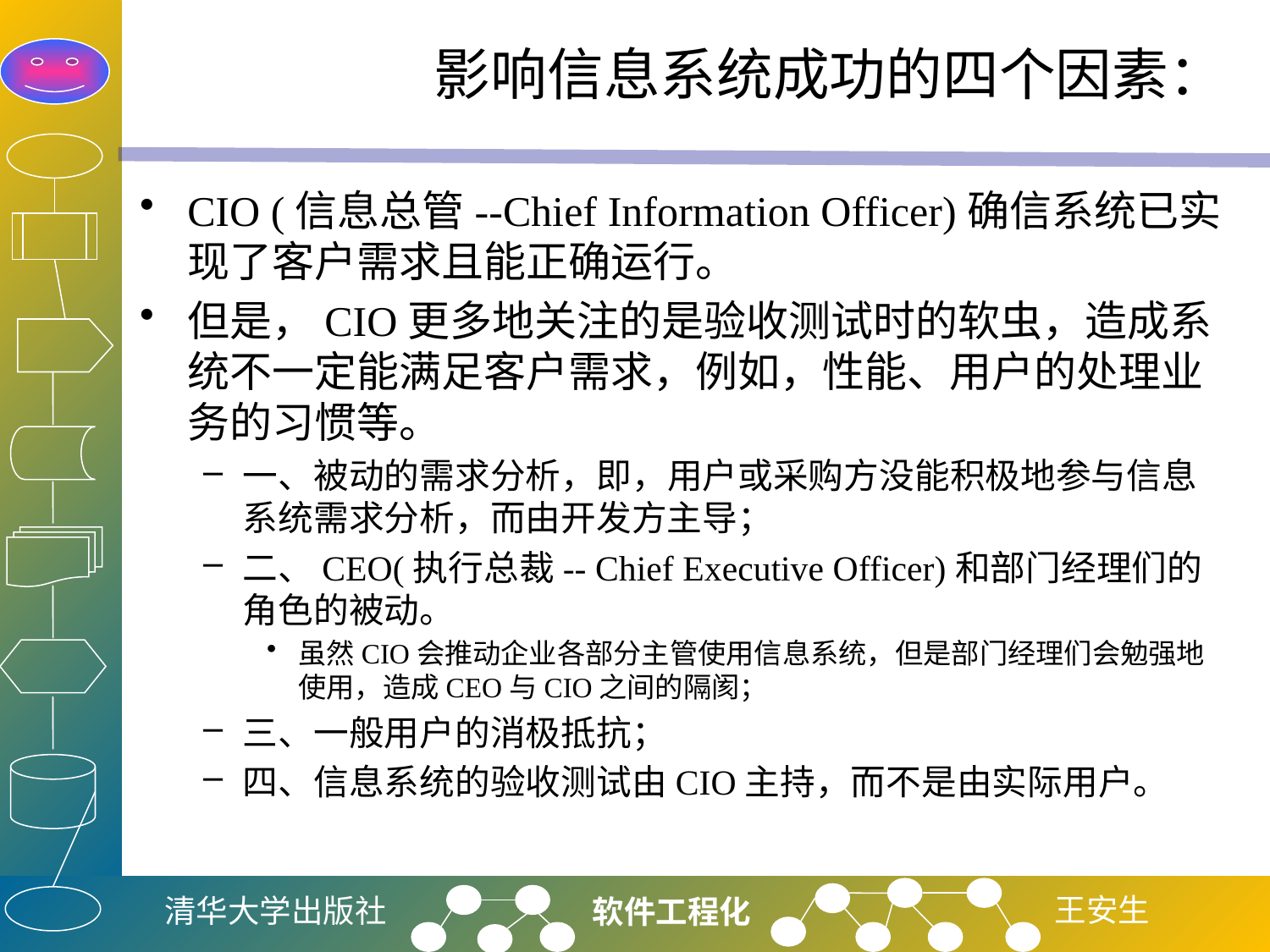

# 影响信息系统成功的四个因素：
CIO (信息总管--Chief Information Officer)确信系统已实现了客户需求且能正确运行。
但是，CIO更多地关注的是验收测试时的软虫，造成系统不一定能满足客户需求，例如，性能、用户的处理业务的习惯等。
一、被动的需求分析，即，用户或采购方没能积极地参与信息系统需求分析，而由开发方主导；
二、CEO(执行总裁-- Chief Executive Officer)和部门经理们的角色的被动。
虽然CIO会推动企业各部分主管使用信息系统，但是部门经理们会勉强地使用，造成CEO与CIO之间的隔阂；
三、一般用户的消极抵抗；
四、信息系统的验收测试由CIO主持，而不是由实际用户。